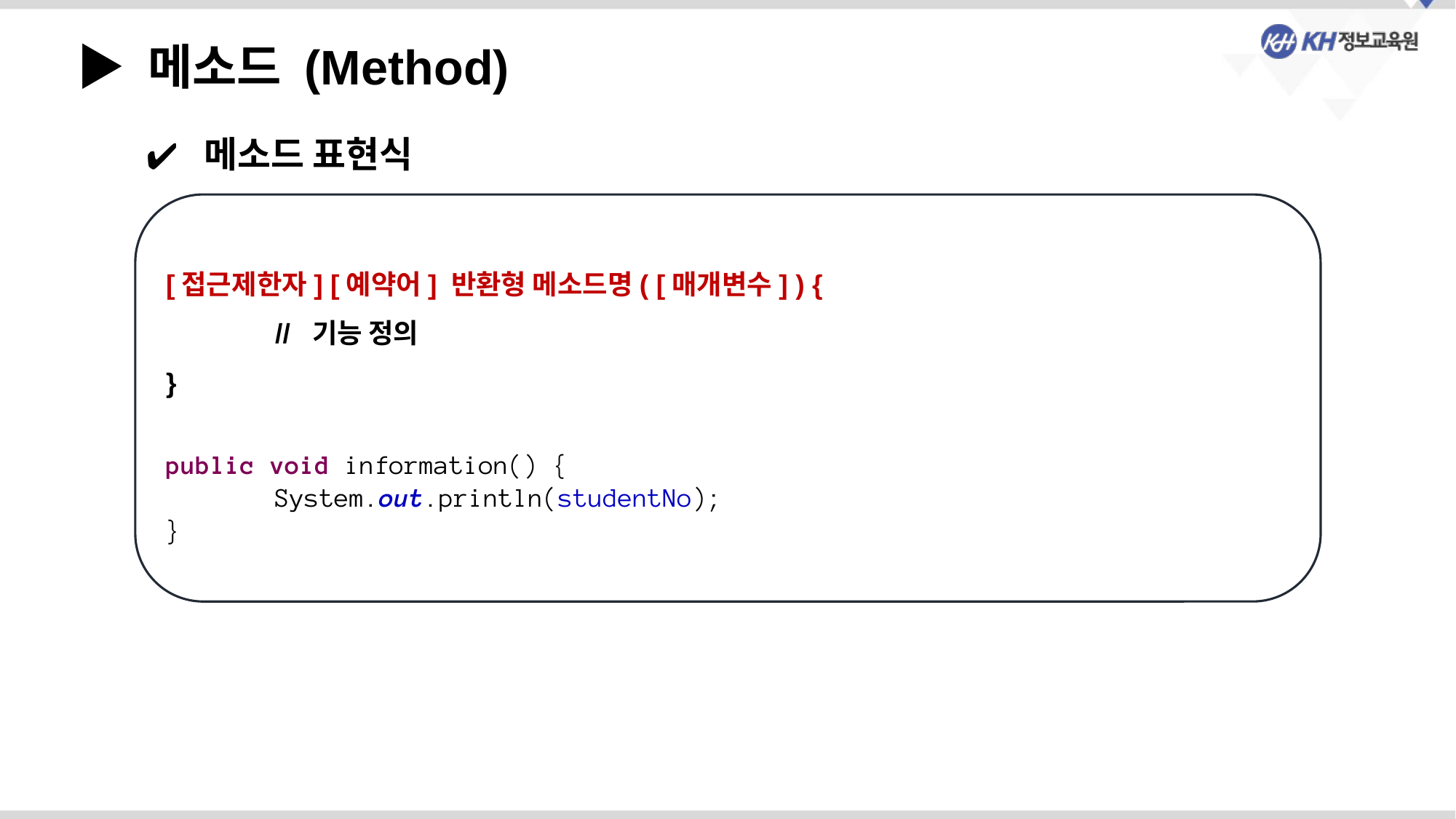

▶ 메소드 (Method)
 메소드 표현식
[접근제한자] [예약어] 반환형 메소드명( [매개변수] ) {
	//  기능 정의
}

public void information() {
	System.out.println(studentNo);
}